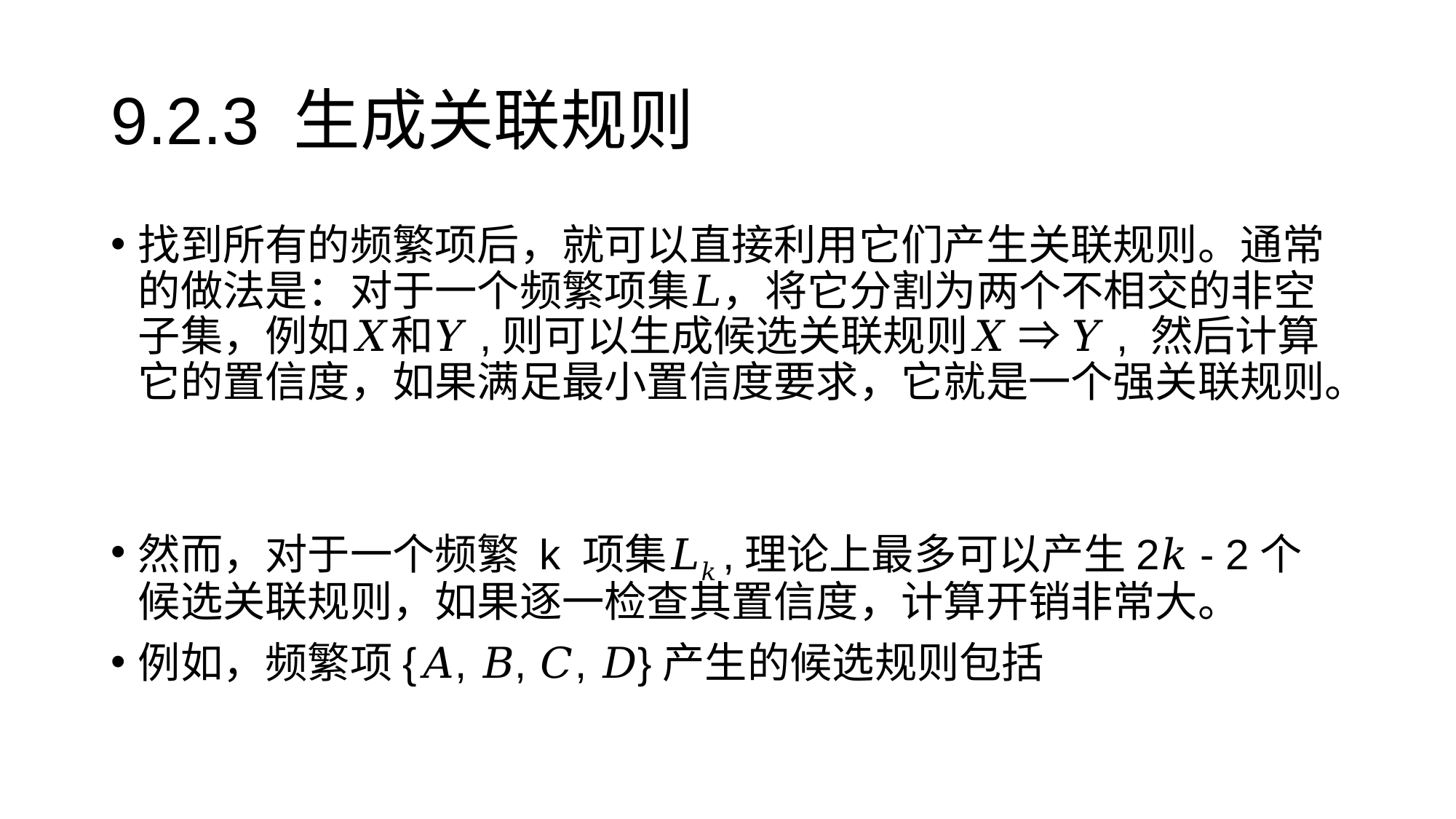

# 9.2.3 生成关联规则
找到所有的频繁项后，就可以直接利用它们产生关联规则。通常的做法是：对于一个频繁项集𝐿，将它分割为两个不相交的非空子集，例如𝑋和𝑌,则可以生成候选关联规则𝑋 ⇒ 𝑌, 然后计算它的置信度，如果满足最小置信度要求，它就是一个强关联规则。

然而，对于一个频繁 k 项集𝐿𝑘,理论上最多可以产生2𝑘 - 2个候选关联规则，如果逐一检查其置信度，计算开销非常大。
例如，频繁项{𝐴, 𝐵, 𝐶, 𝐷}产生的候选规则包括